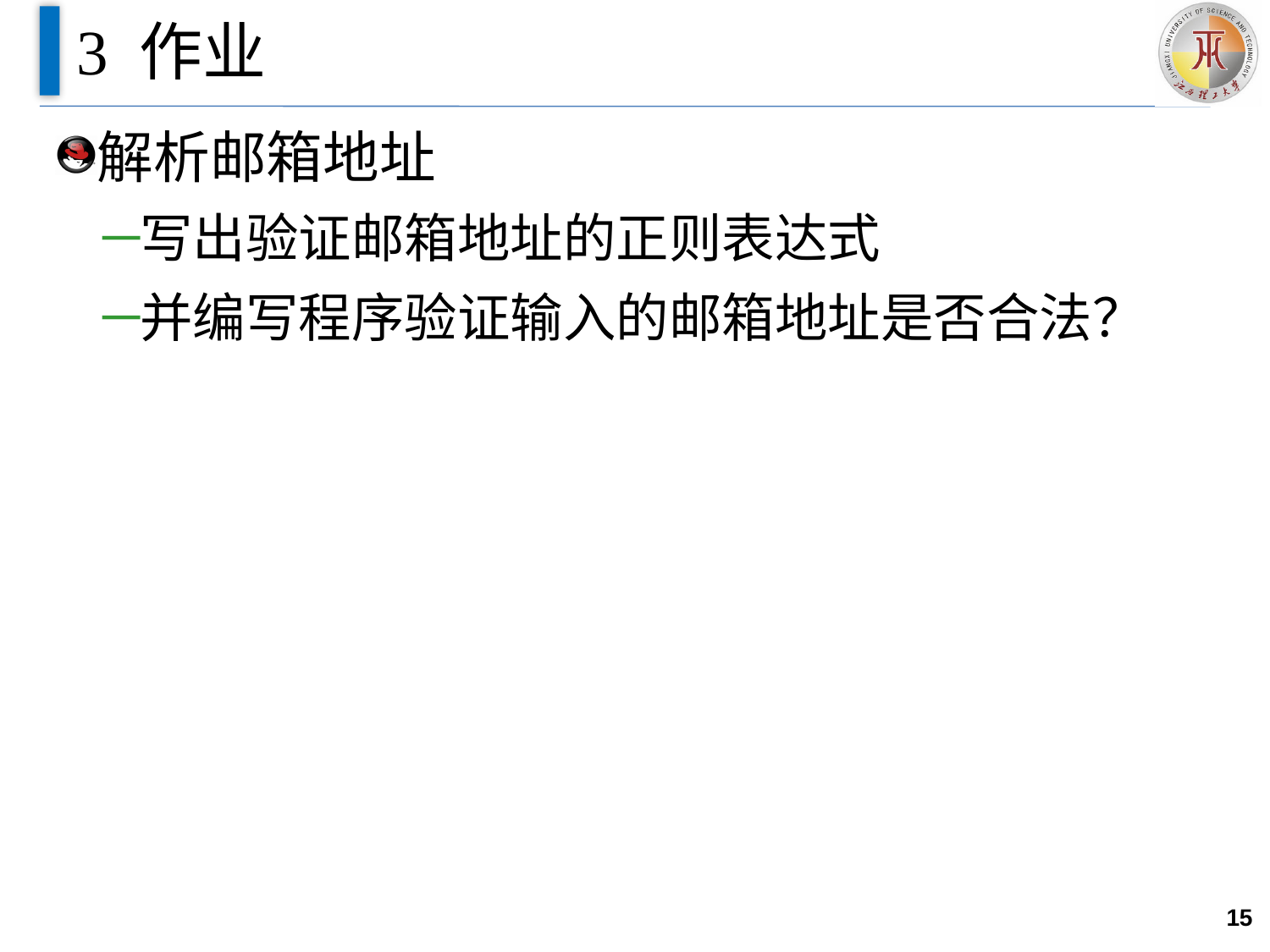

# 3 作业
解析邮箱地址
写出验证邮箱地址的正则表达式
并编写程序验证输入的邮箱地址是否合法？
15